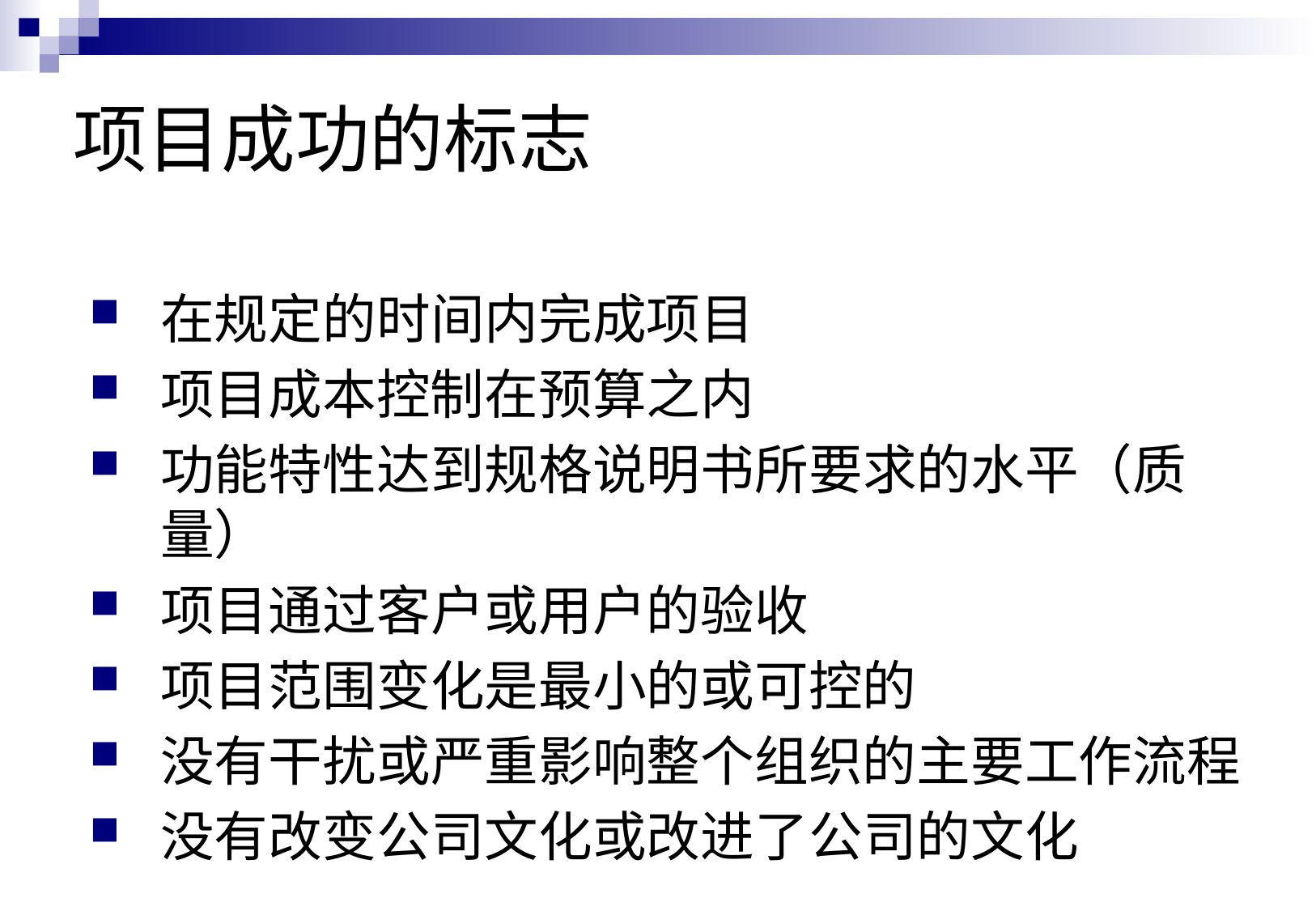

项目成功的标志
在规定的时间内完成项目
项目成本控制在预算之内
功能特性达到规格说明书所要求的水平（质量）
项目通过客户或用户的验收
项目范围变化是最小的或可控的
没有干扰或严重影响整个组织的主要工作流程
没有改变公司文化或改进了公司的文化